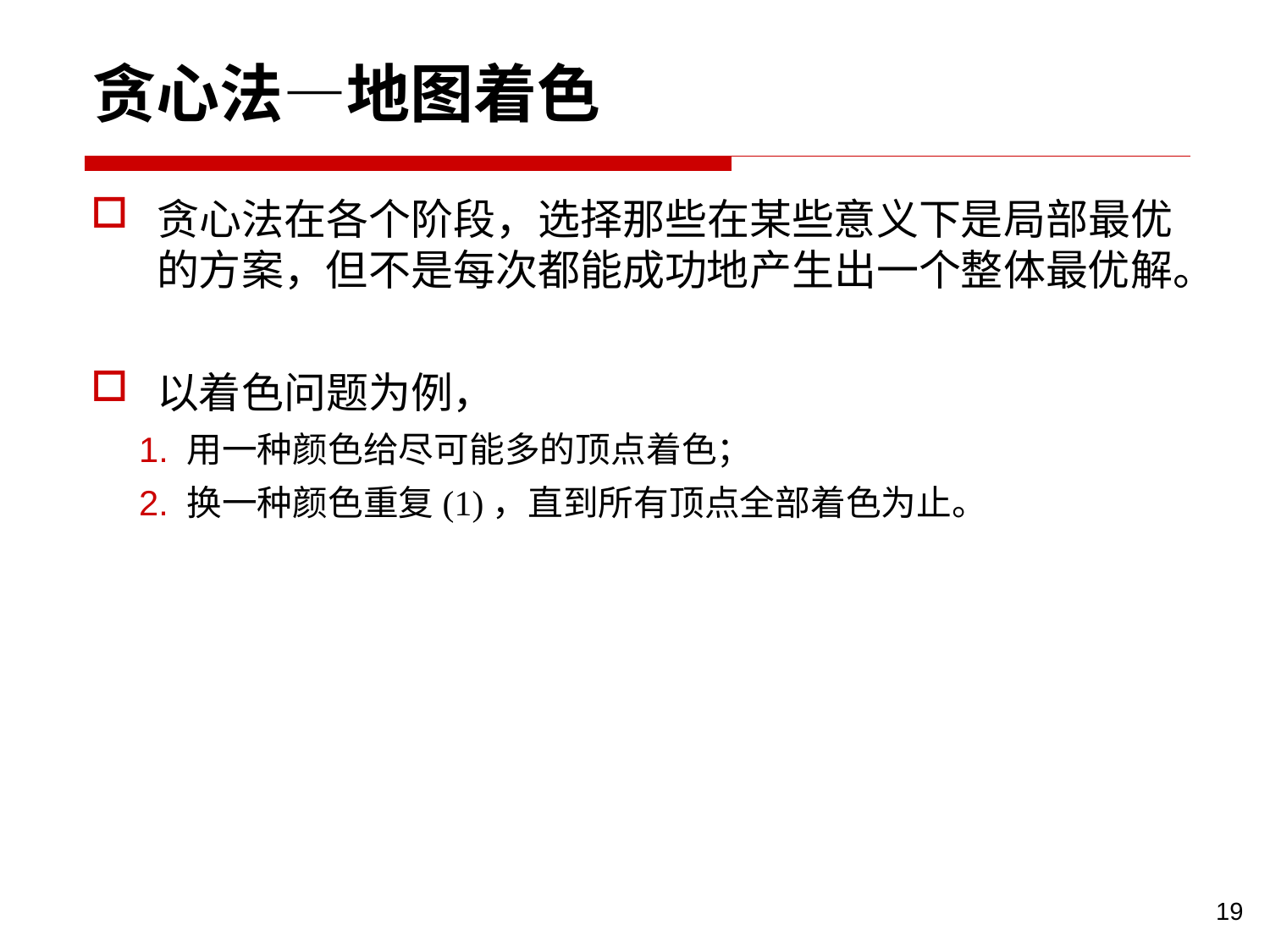

# 贪心法—地图着色
贪心法在各个阶段，选择那些在某些意义下是局部最优的方案，但不是每次都能成功地产生出一个整体最优解。

以着色问题为例，
用一种颜色给尽可能多的顶点着色；
换一种颜色重复(1)，直到所有顶点全部着色为止。

19